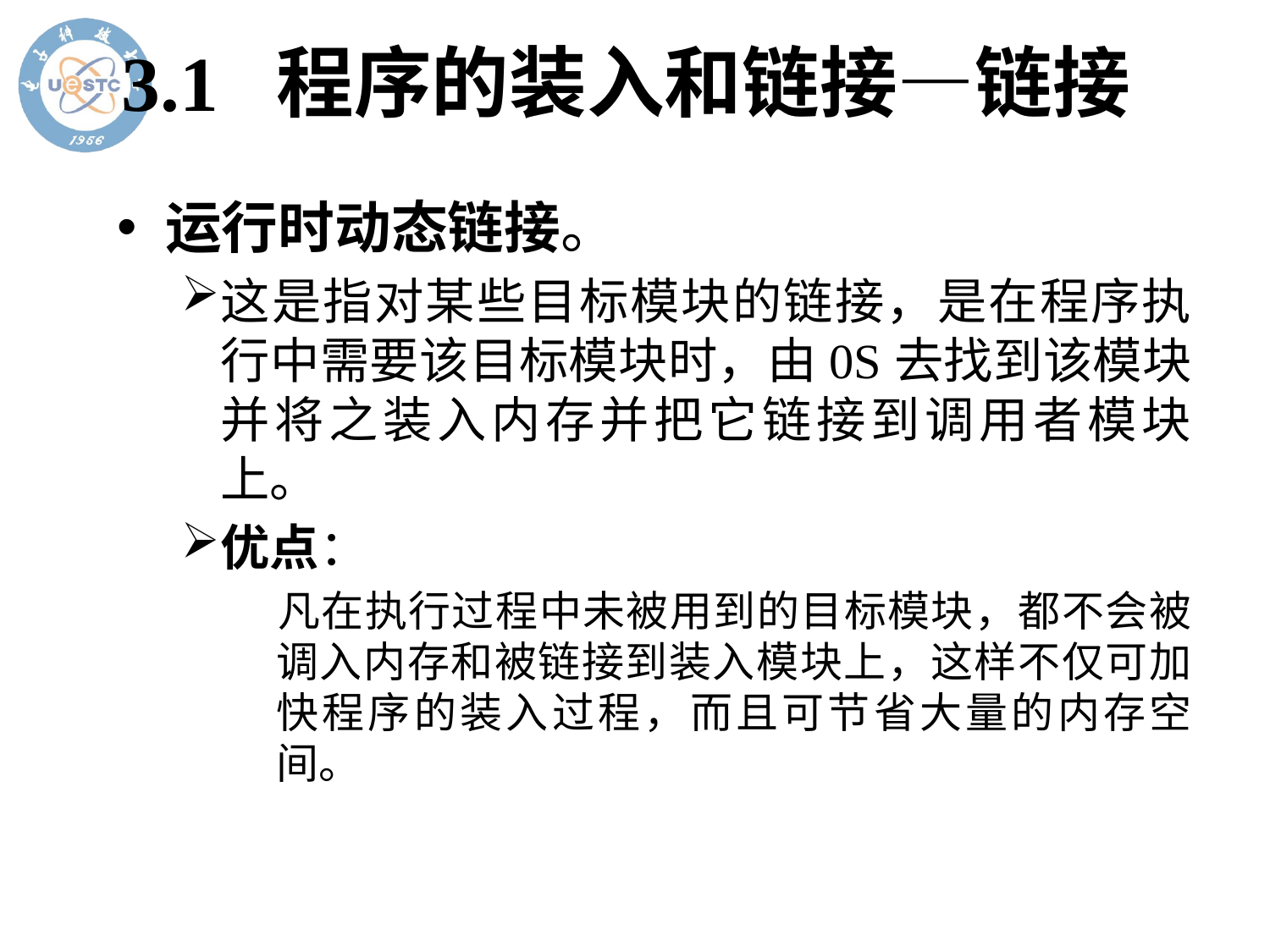

3.1  程序的装入和链接—链接
# 运行时动态链接。
这是指对某些目标模块的链接，是在程序执行中需要该目标模块时，由0S去找到该模块并将之装入内存并把它链接到调用者模块上。
优点：
  凡在执行过程中未被用到的目标模块，都不会被调入内存和被链接到装入模块上，这样不仅可加快程序的装入过程，而且可节省大量的内存空间。